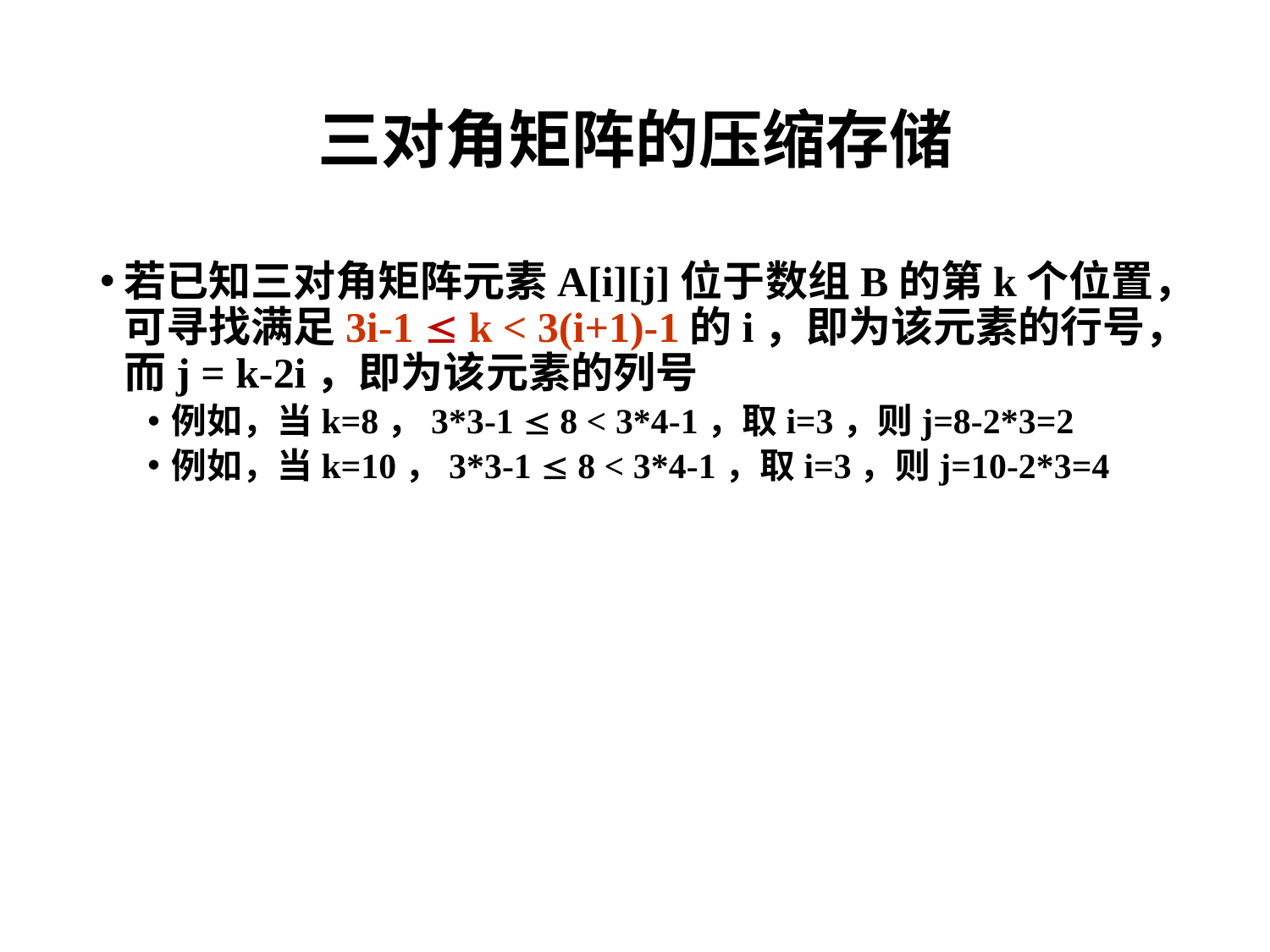

# 三对角矩阵的压缩存储
若已知三对角矩阵元素A[i][j]位于数组B的第k个位置，可寻找满足3i-1 ≤ k < 3(i+1)-1的i，即为该元素的行号，而j = k-2i，即为该元素的列号
例如，当k=8，3*3-1 ≤ 8 < 3*4-1，取i=3，则j=8-2*3=2
例如，当k=10，3*3-1 ≤ 8 < 3*4-1，取i=3，则j=10-2*3=4